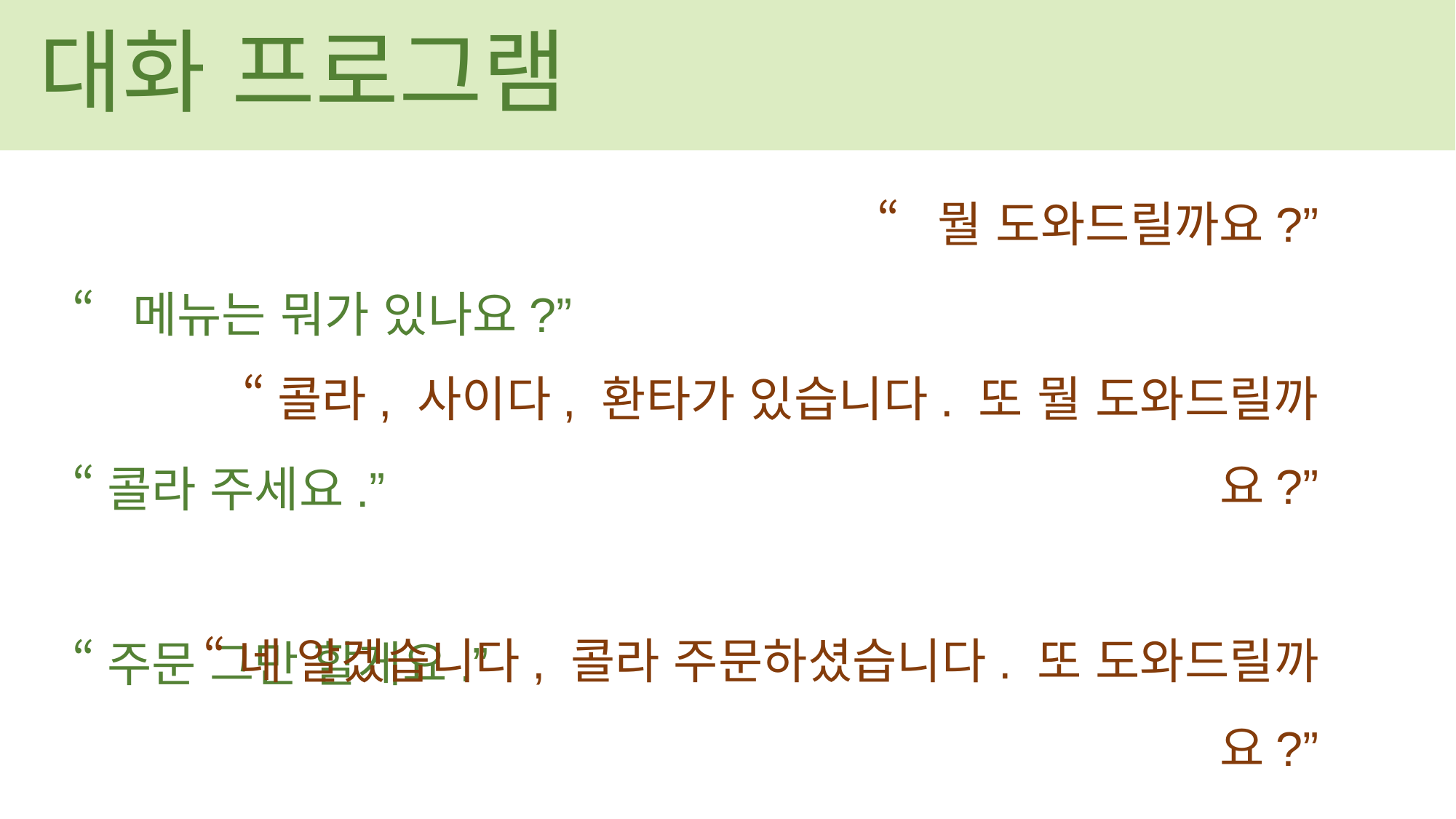

대화 프로그램
“뭘 도와드릴까요?”

“콜라, 사이다, 환타가 있습니다. 또 뭘 도와드릴까요?”

“네 알겠습니다, 콜라 주문하셨습니다. 또 도와드릴까요?”

“네 알겠습니다. 프로그램 종료.”
“메뉴는 뭐가 있나요?”

“콜라 주세요.”

“주문 그만 할게요.”